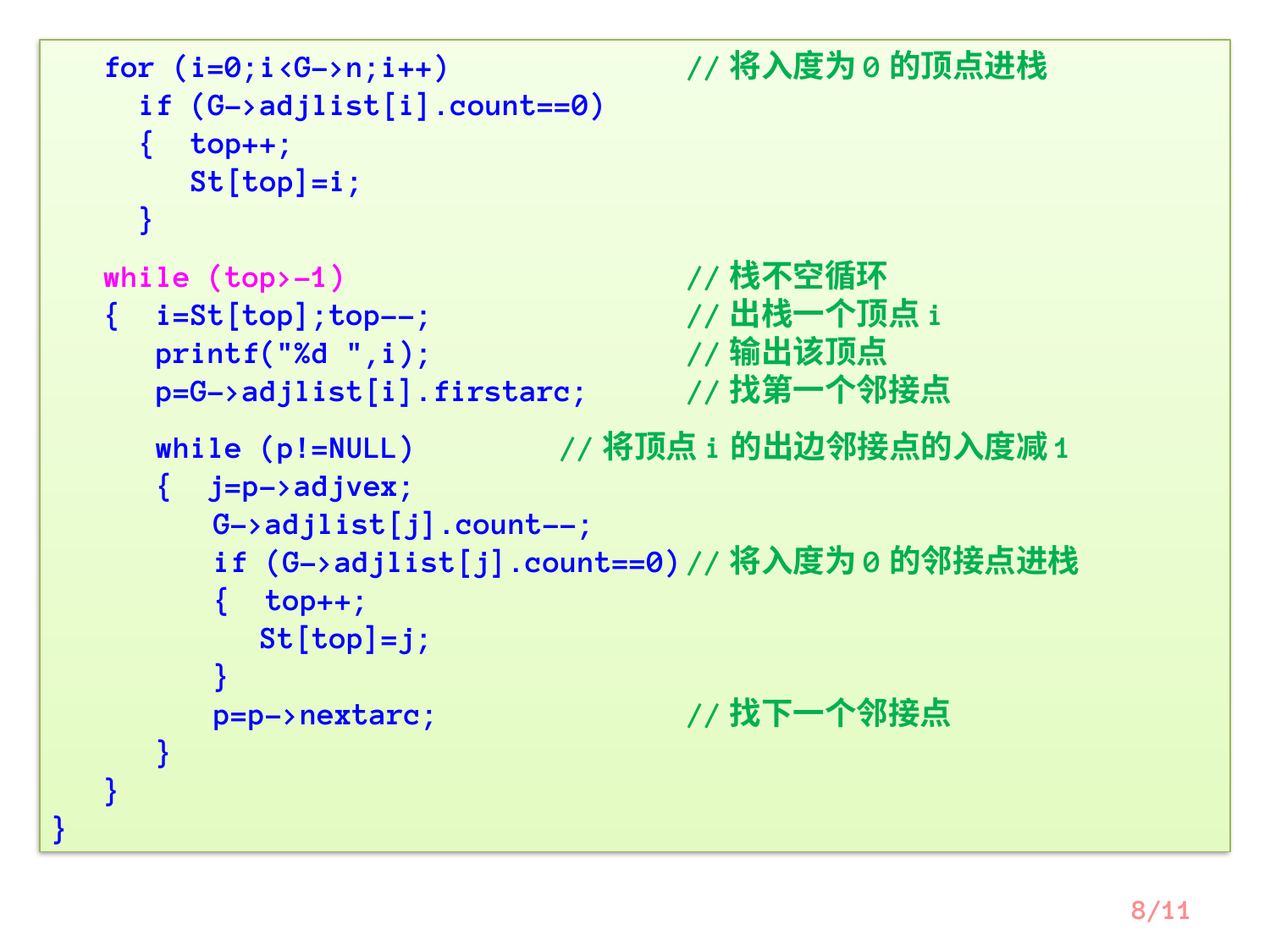

for (i=0;i<G->n;i++)		//将入度为0的顶点进栈
     if (G->adjlist[i].count==0)
     {  top++;
        St[top]=i;
     }
   while (top>-1)			//栈不空循环
   {  i=St[top];top--;		//出栈一个顶点i
      printf("%d ",i);		//输出该顶点
      p=G->adjlist[i].firstarc;	//找第一个邻接点
      while (p!=NULL)		//将顶点i的出边邻接点的入度减1
      {  j=p->adjvex;
	  G->adjlist[j].count--;
	  if (G->adjlist[j].count==0)	//将入度为0的邻接点进栈
	  {  top++;
            St[top]=j;
	  }
	  p=p->nextarc;		//找下一个邻接点
      }
   }
}
8/11